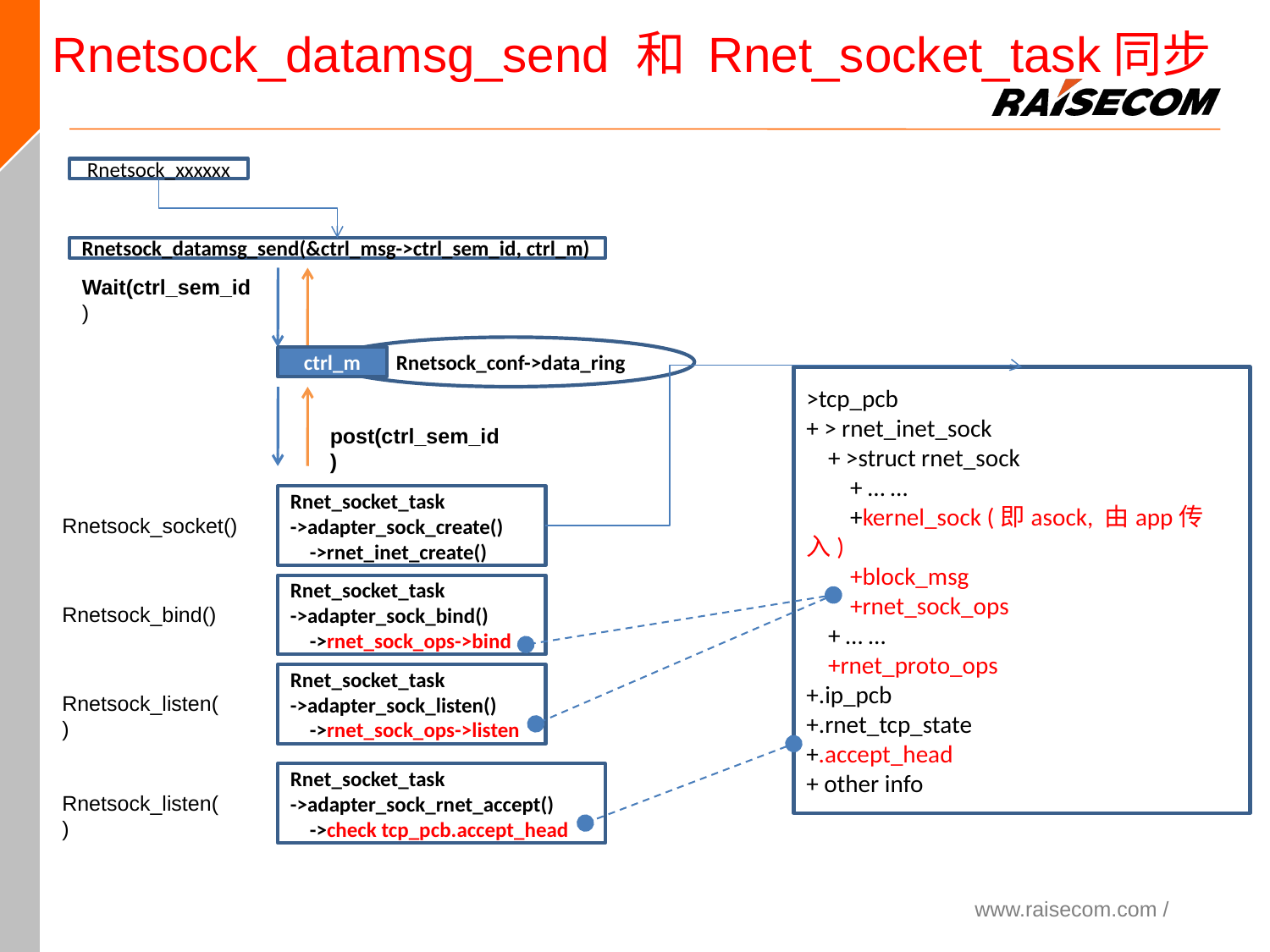

Rnetsock_datamsg_send 和 Rnet_socket_task同步
Rnetsock_xxxxxx
Rnetsock_datamsg_send(&ctrl_msg->ctrl_sem_id, ctrl_m)
Wait(ctrl_sem_id)
Rnetsock_conf->data_ring
ctrl_m
>tcp_pcb
+ > rnet_inet_sock
    + >struct rnet_sock
        + … …
        +kernel_sock (即asock, 由app传入)
        +block_msg
        +rnet_sock_ops
    + … …
    +rnet_proto_ops
+.ip_pcb
+.rnet_tcp_state
+.accept_head
+ other info
post(ctrl_sem_id)
Rnet_socket_task
->adapter_sock_create()
    ->rnet_inet_create()
Rnetsock_socket()
Rnet_socket_task
->adapter_sock_bind()
    ->rnet_sock_ops->bind
Rnetsock_bind()
Rnet_socket_task
->adapter_sock_listen()
    ->rnet_sock_ops->listen
Rnetsock_listen()
Rnet_socket_task
->adapter_sock_rnet_accept()
    ->check tcp_pcb.accept_head
Rnetsock_listen()